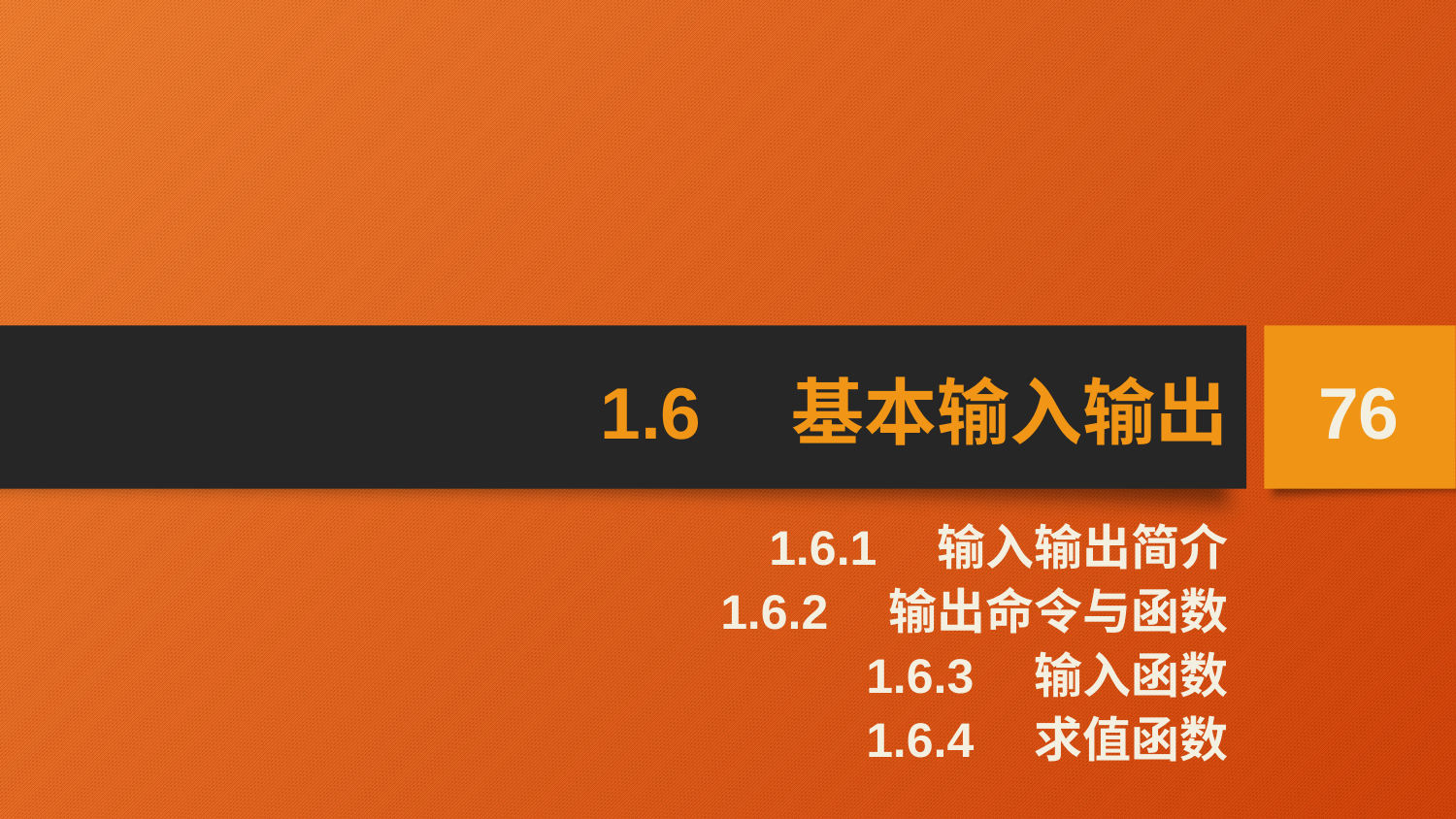

# 1.6　基本输入输出
76
1.6.1　输入输出简介
1.6.2　输出命令与函数
1.6.3　输入函数
1.6.4　求值函数